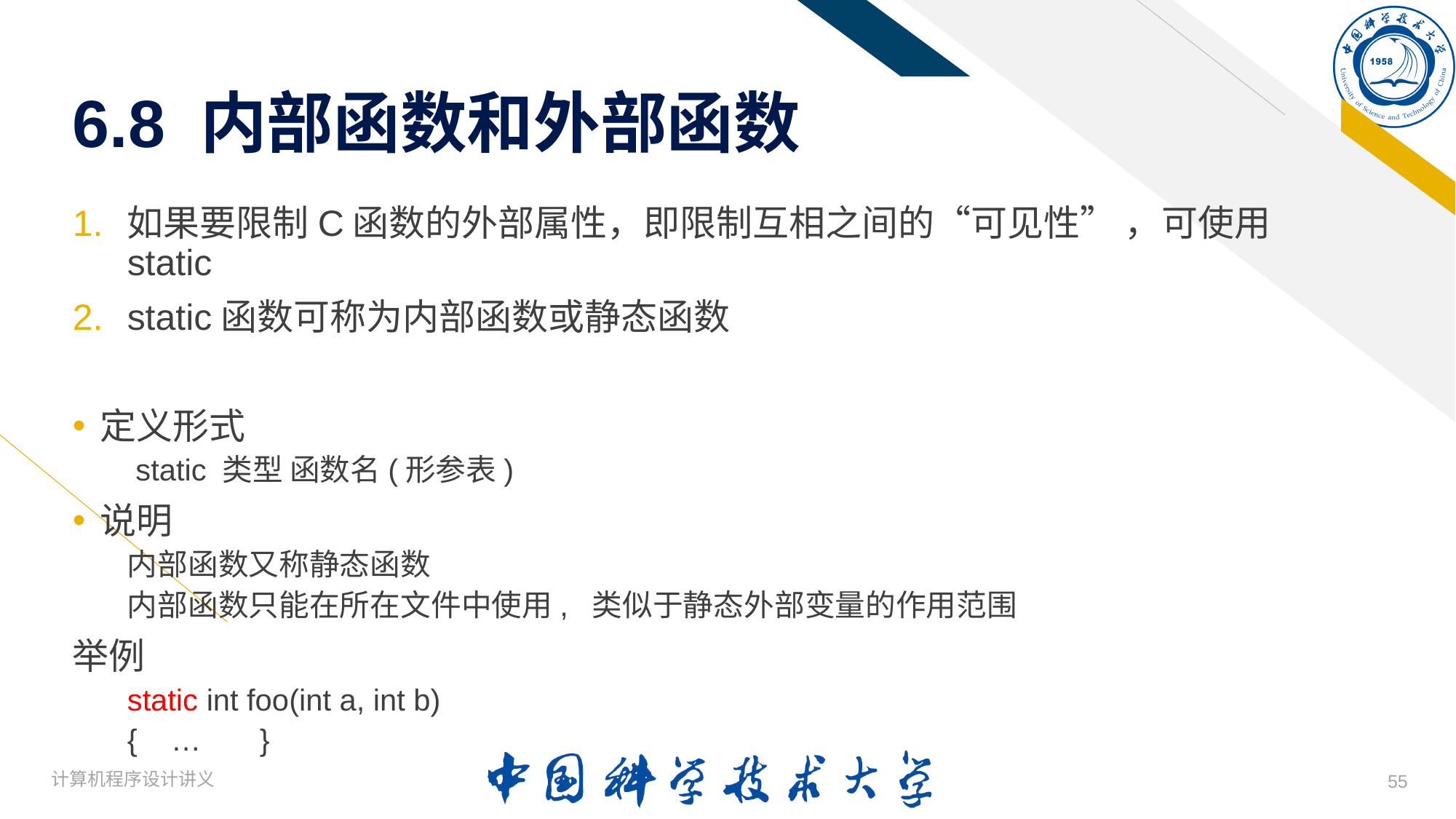

# 6.8 内部函数和外部函数
如果要限制C函数的外部属性，即限制互相之间的“可见性” ，可使用static
static函数可称为内部函数或静态函数

定义形式
 static 类型 函数名(形参表)
说明
内部函数又称静态函数
内部函数只能在所在文件中使用,  类似于静态外部变量的作用范围
举例
static int foo(int a, int b)
{    …       }

计算机程序设计讲义
55